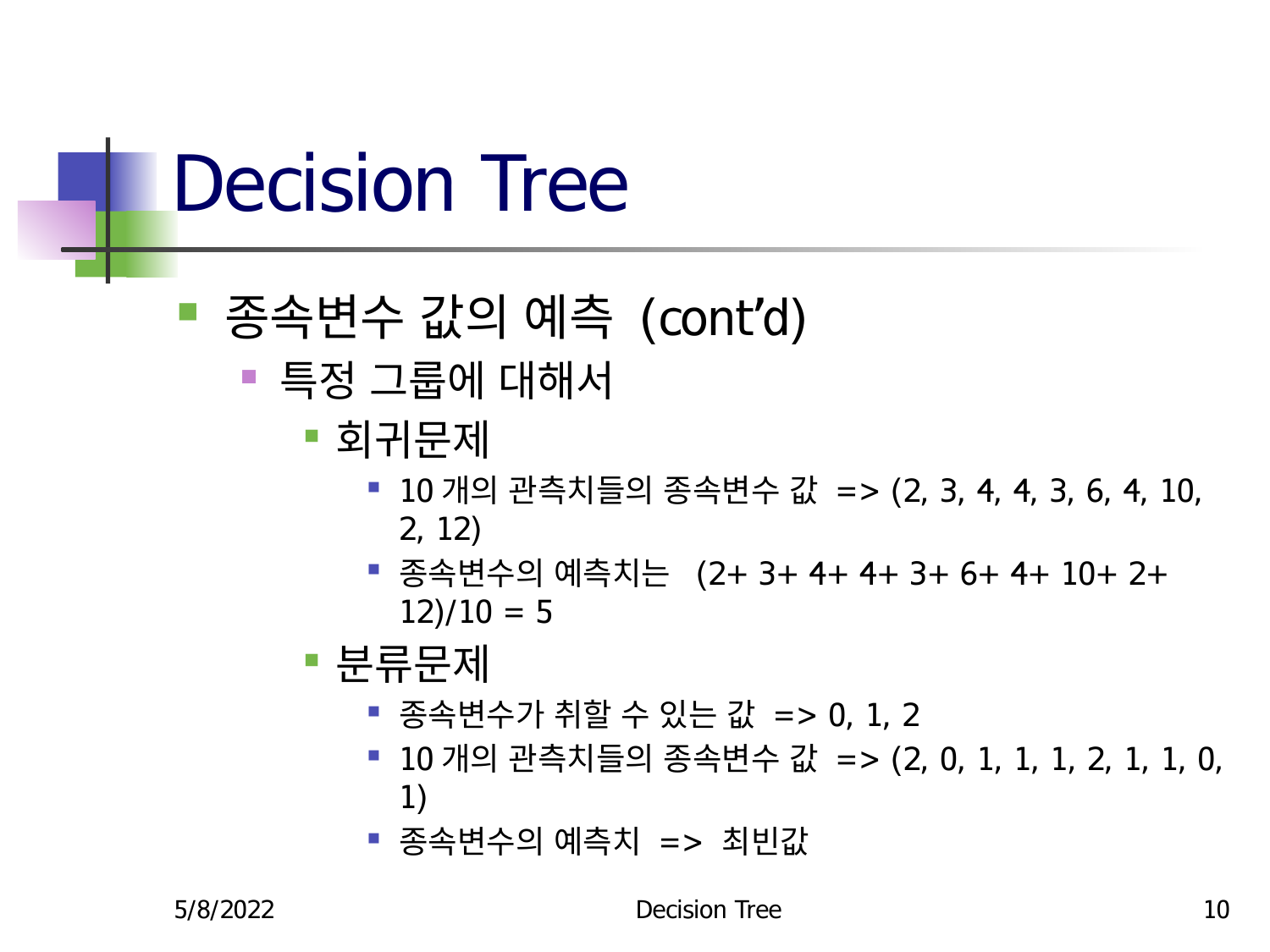

# Decision Tree
종속변수 값의 예측 (cont’d)
특정 그룹에 대해서
회귀문제
10개의 관측치들의 종속변수 값 => (2, 3, 4, 4, 3, 6, 4, 10, 2, 12)
종속변수의 예측치는  (2+ 3+ 4+ 4+ 3+ 6+ 4+ 10+ 2+ 12)/10 = 5
분류문제
종속변수가 취할 수 있는 값 => 0, 1, 2
10개의 관측치들의 종속변수 값 => (2, 0, 1, 1, 1, 2, 1, 1, 0, 1)
종속변수의 예측치 => 최빈값

5/8/2022
Decision Tree
10